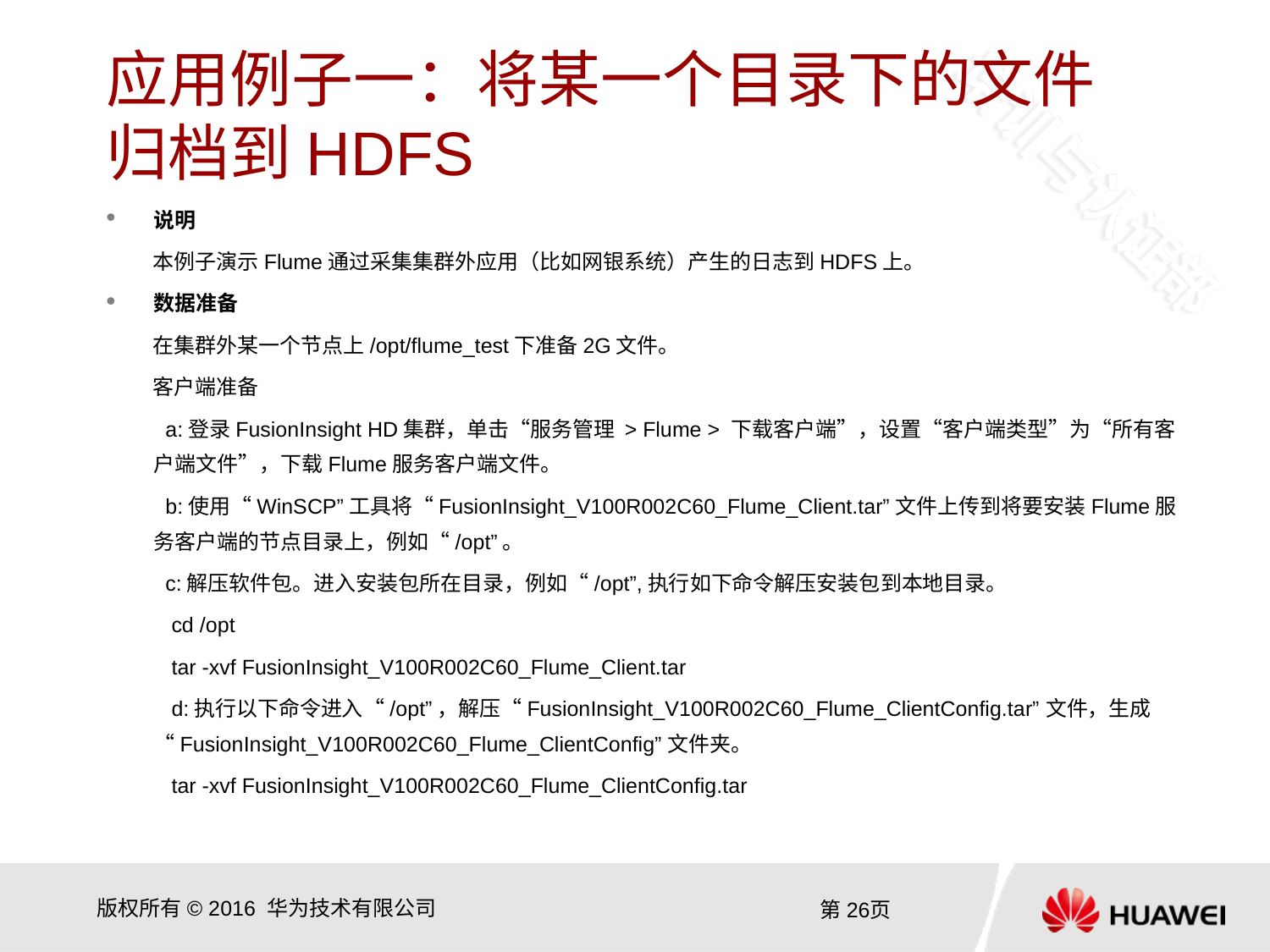

# 应用例子一：将某一个目录下的文件归档到HDFS

说明
         本例子演示Flume通过采集集群外应用（比如网银系统）产生的日志到HDFS上。
数据准备
         在集群外某一个节点上/opt/flume_test下准备2G文件。
         客户端准备
          a:登录FusionInsight HD集群，单击“服务管理 > Flume > 下载客户端”，设置“客户端类型”为“所有客户端文件”，下载Flume服务客户端文件。
          b:使用“WinSCP”工具将“FusionInsight_V100R002C60_Flume_Client.tar”文件上传到将要安装Flume服务客户端的节点目录上，例如“/opt”。
          c:解压软件包。进入安装包所在目录，例如“/opt”,执行如下命令解压安装包到本地目录。
           cd /opt
           tar -xvf FusionInsight_V100R002C60_Flume_Client.tar
           d:执行以下命令进入“/opt”，解压“FusionInsight_V100R002C60_Flume_ClientConfig.tar”文件，生成  “FusionInsight_V100R002C60_Flume_ClientConfig”文件夹。
           tar -xvf FusionInsight_V100R002C60_Flume_ClientConfig.tar